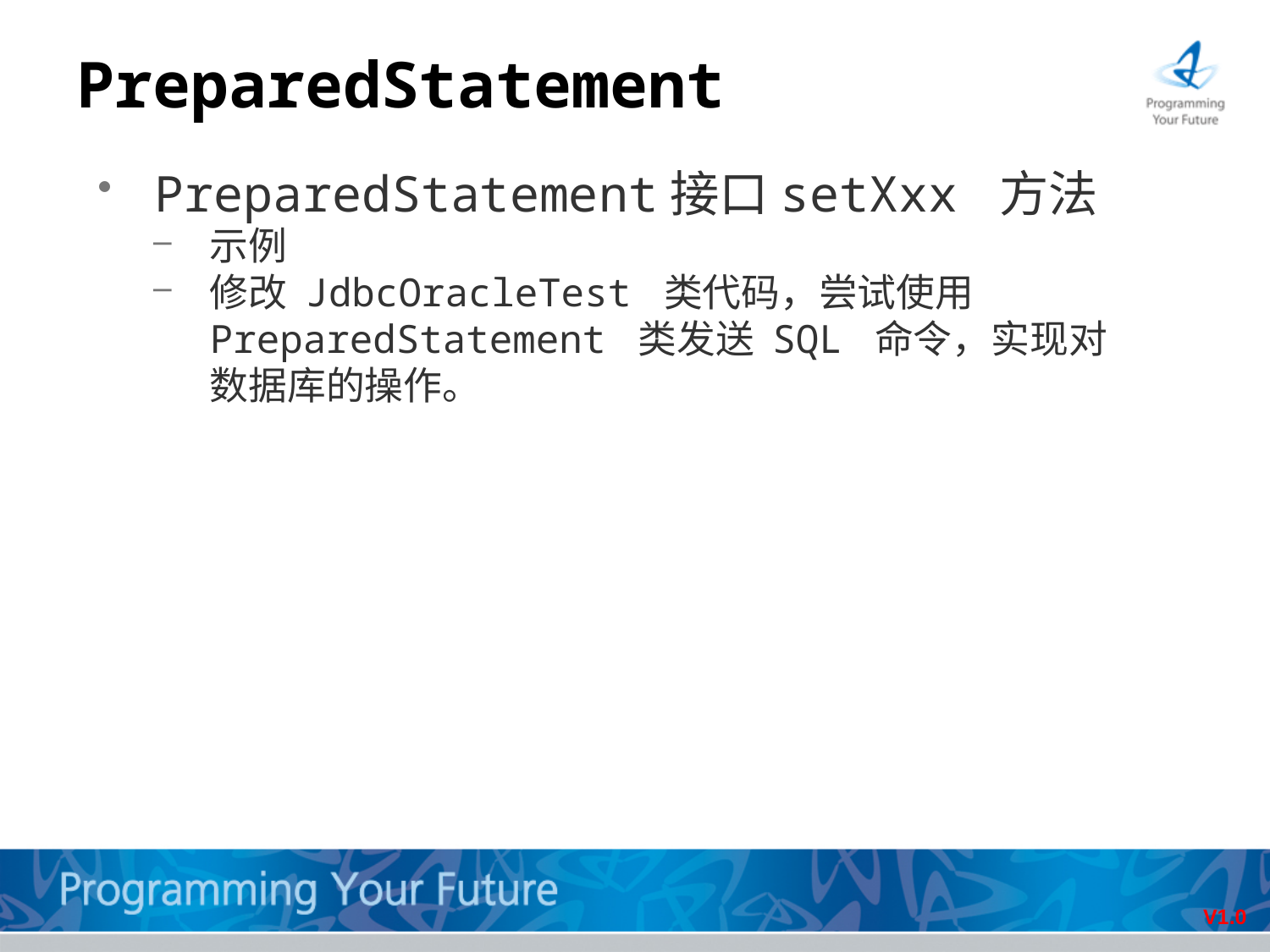

# PreparedStatement
PreparedStatement接口setXxx 方法
示例
修改 JdbcOracleTest 类代码，尝试使用 PreparedStatement 类发送 SQL 命令，实现对数据库的操作。